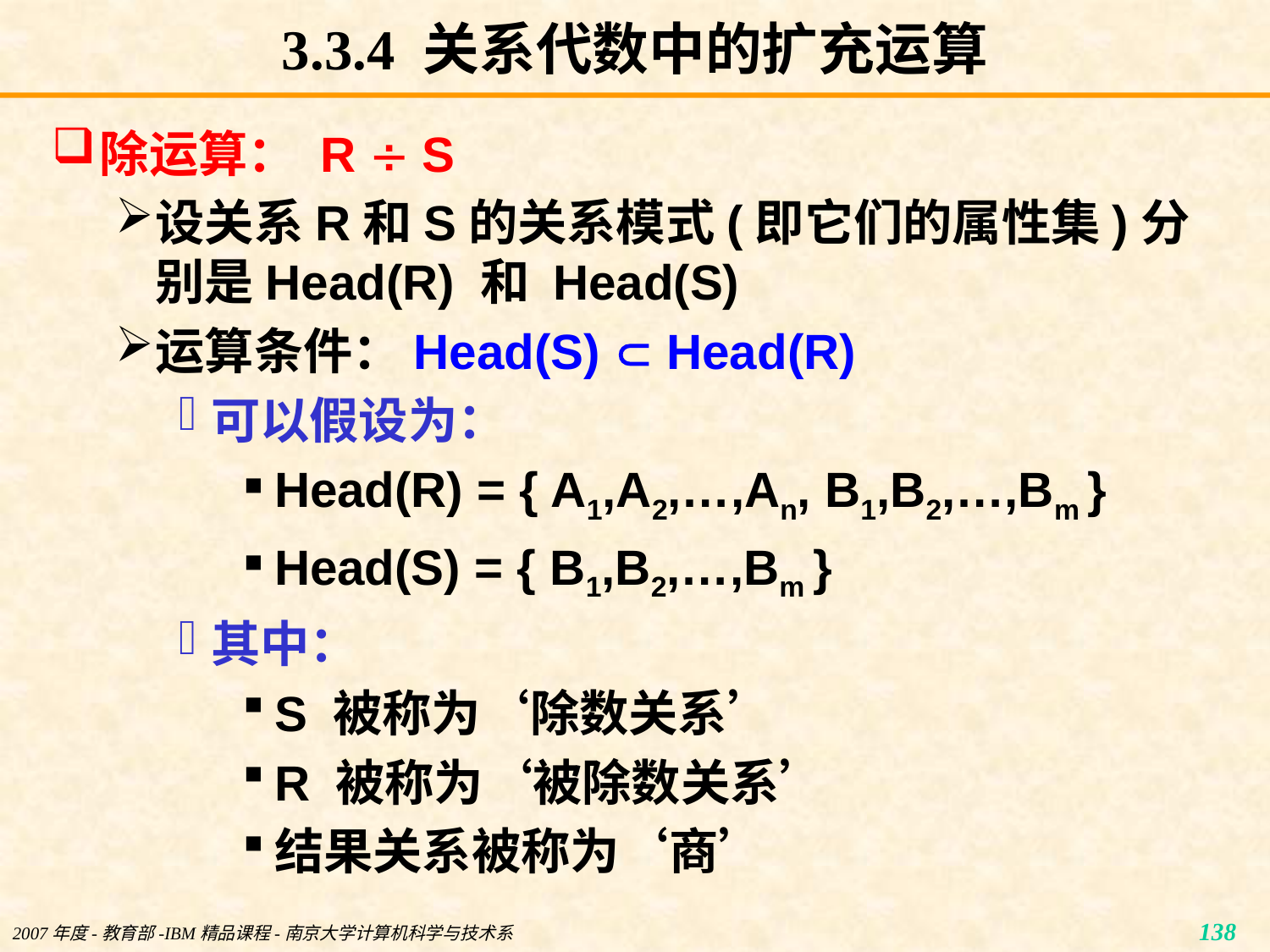

# 3.3.4 关系代数中的扩充运算
除运算： R ÷ S
设关系R和S的关系模式(即它们的属性集)分别是Head(R) 和 Head(S)
运算条件：Head(S) ⊂ Head(R)
可以假设为：
Head(R) = { A1,A2,…,An, B1,B2,…,Bm }
Head(S) = { B1,B2,…,Bm }
其中：
S 被称为‘除数关系’
R 被称为‘被除数关系’
结果关系被称为‘商’
138
2007年度-教育部-IBM精品课程-南京大学计算机科学与技术系